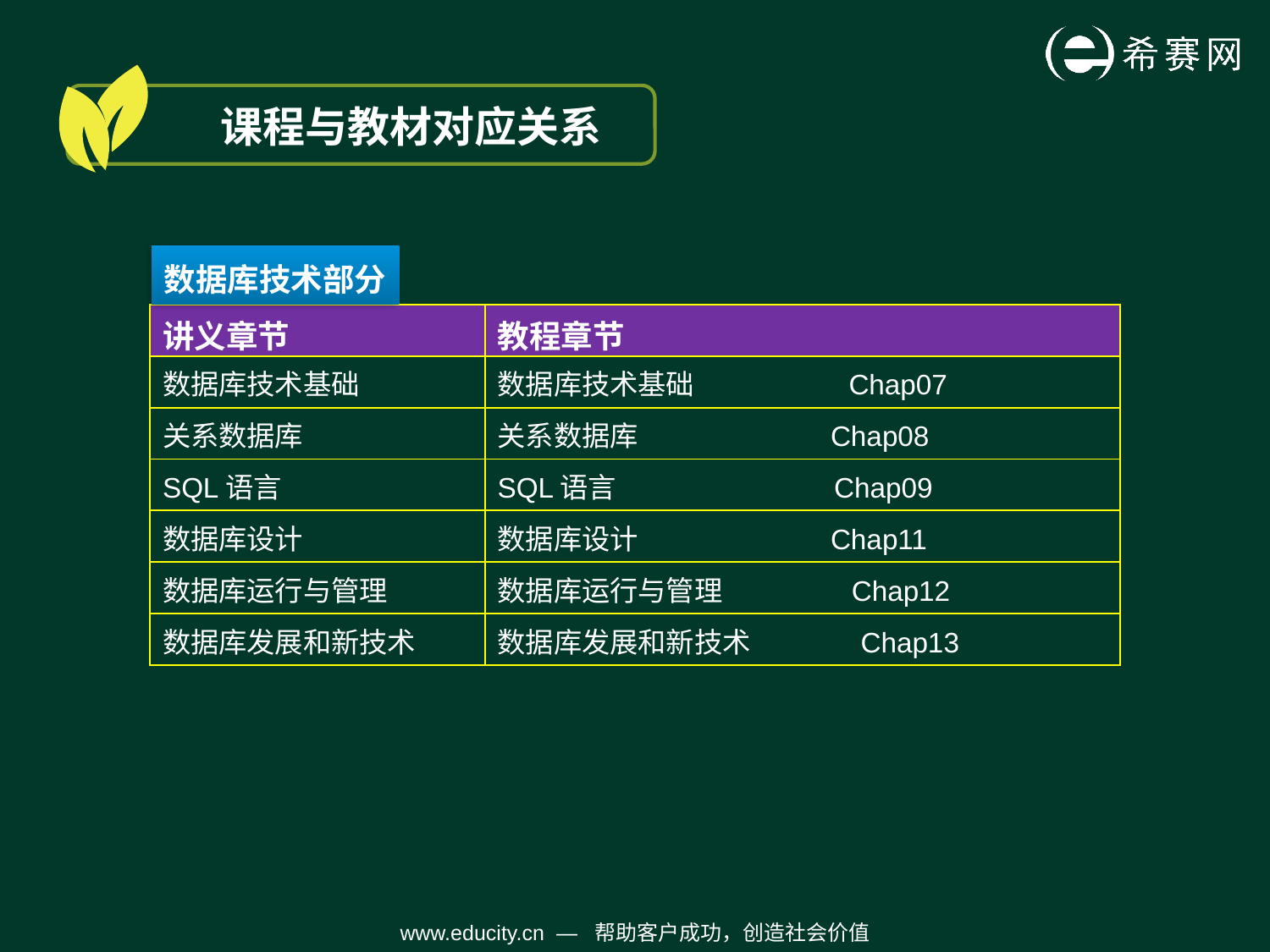

课程与教材对应关系
数据库技术部分
| 讲义章节 | 教程章节 |
| --- | --- |
| 数据库技术基础 | 数据库技术基础 Chap07 |
| 关系数据库 | 关系数据库 Chap08 |
| SQL语言 | SQL语言 Chap09 |
| 数据库设计 | 数据库设计 Chap11 |
| 数据库运行与管理 | 数据库运行与管理 Chap12 |
| 数据库发展和新技术 | 数据库发展和新技术 Chap13 |